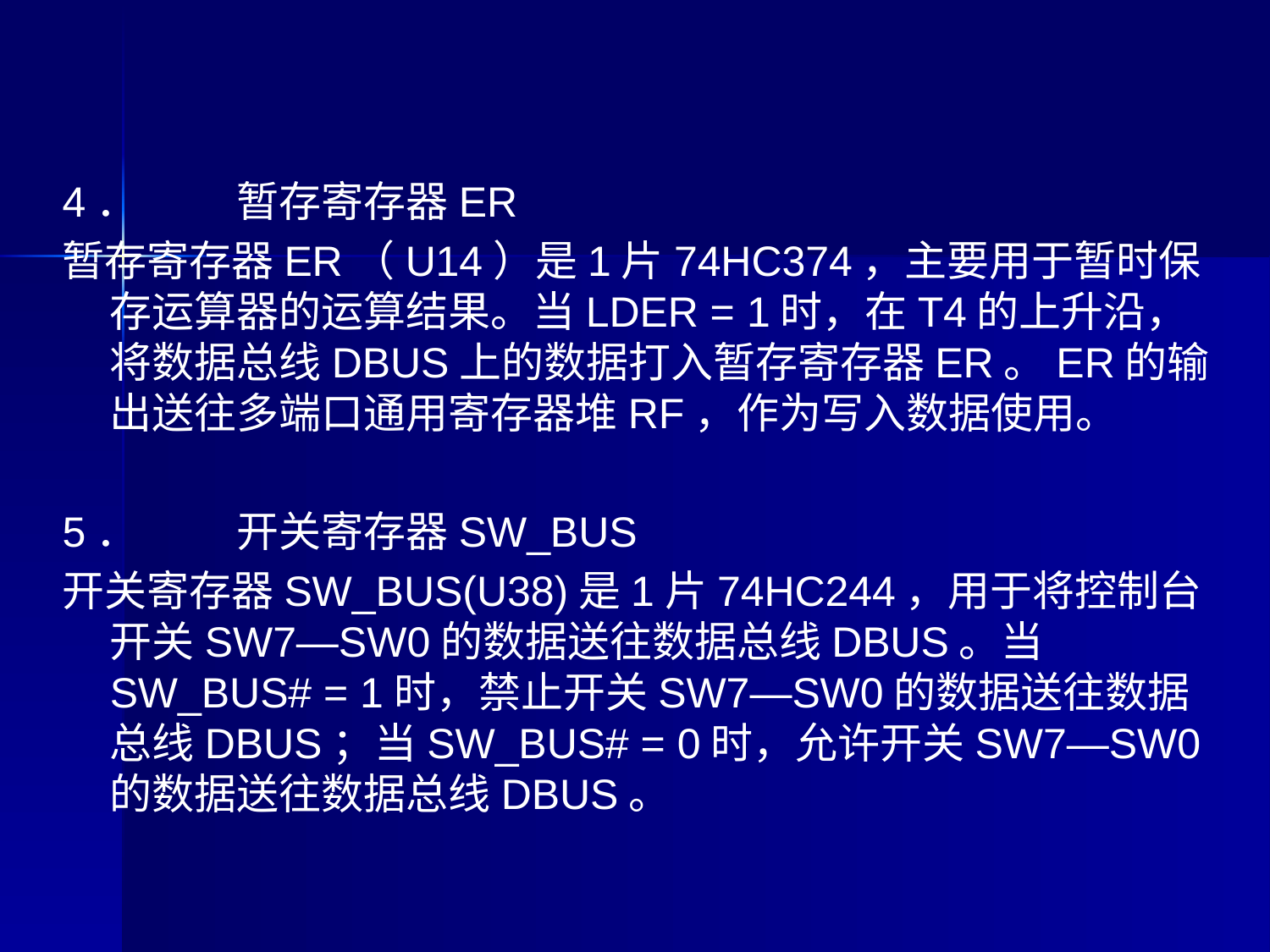

#
4．	暂存寄存器ER
暂存寄存器ER（U14）是1片74HC374，主要用于暂时保存运算器的运算结果。当LDER = 1时，在T4的上升沿，将数据总线DBUS上的数据打入暂存寄存器ER。ER的输出送往多端口通用寄存器堆RF，作为写入数据使用。

5．	开关寄存器SW_BUS
开关寄存器SW_BUS(U38)是1片74HC244，用于将控制台开关SW7—SW0的数据送往数据总线DBUS。当SW_BUS# = 1时，禁止开关SW7—SW0的数据送往数据总线DBUS；当SW_BUS# = 0时，允许开关SW7—SW0的数据送往数据总线DBUS。